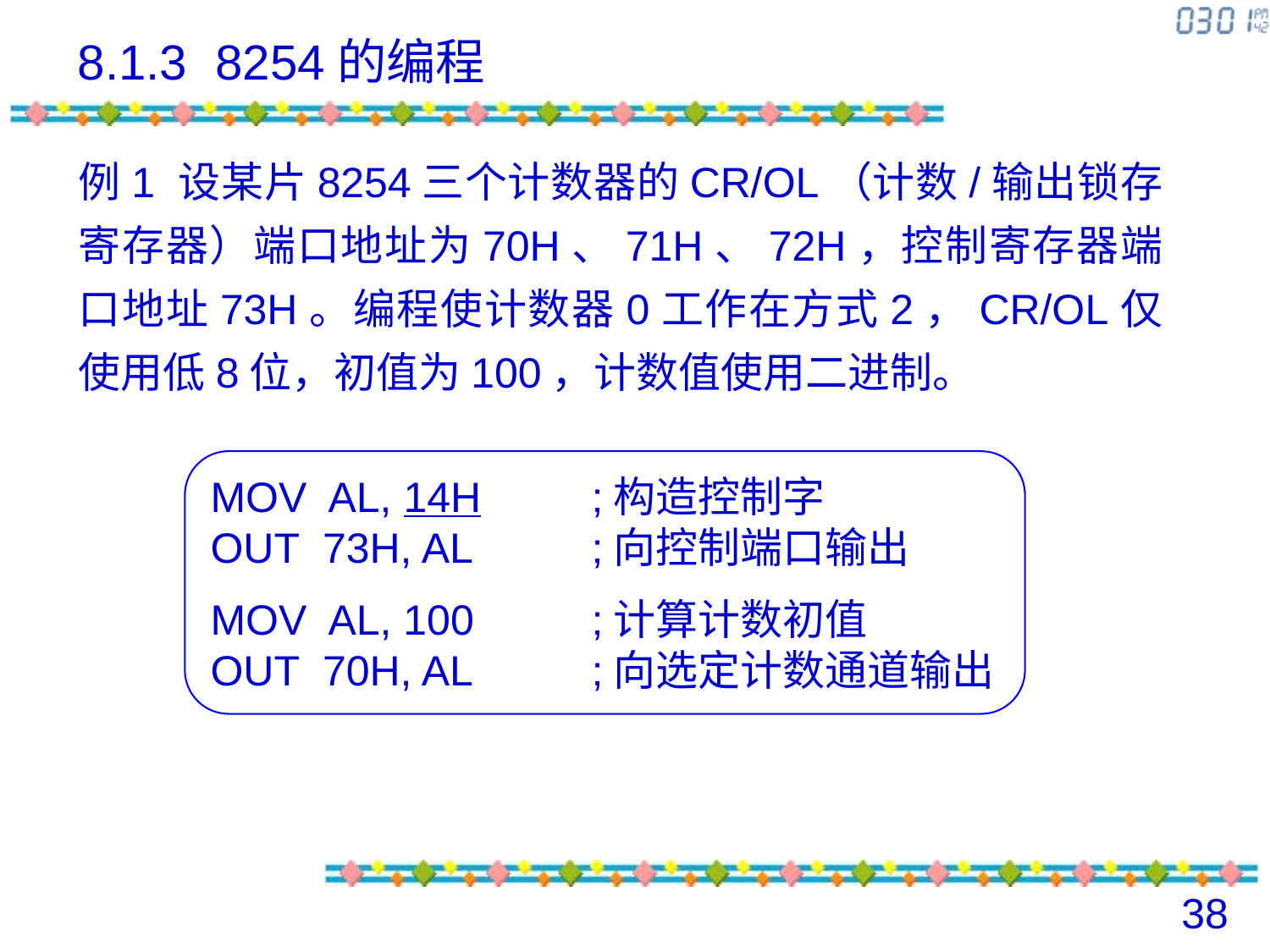

# 8.1.3  8254的编程
例1 设某片8254三个计数器的CR/OL（计数/输出锁存寄存器）端口地址为70H、71H、72H，控制寄存器端口地址73H。编程使计数器0工作在方式2，CR/OL仅使用低8位，初值为100，计数值使用二进制。
MOV  AL, 14H	;构造控制字
OUT  73H, AL	;向控制端口输出
MOV  AL, 100	;计算计数初值
OUT  70H, AL	;向选定计数通道输出